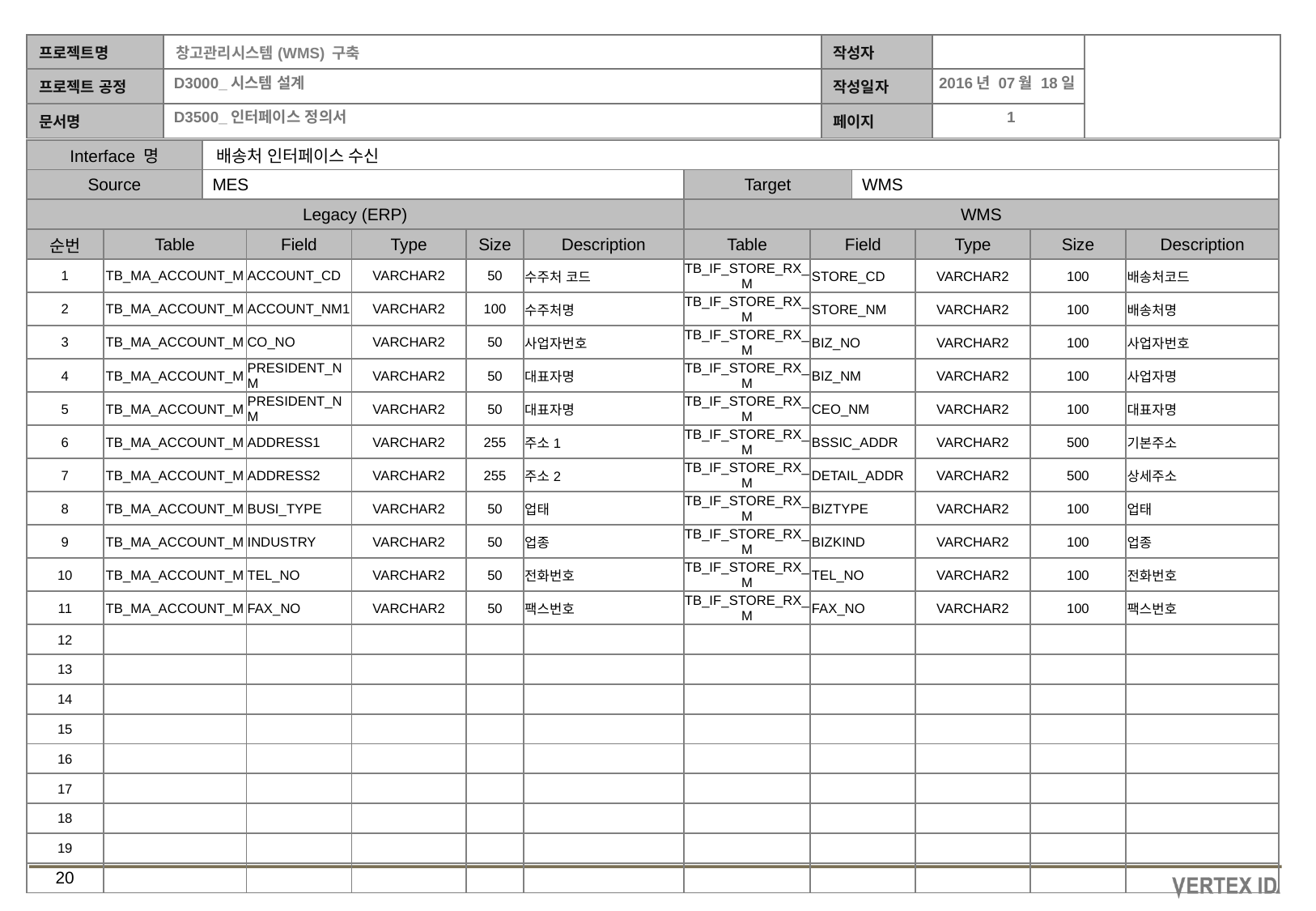

2016년 07월 18일
| Interface 명 |  | 배송처 인터페이스 수신 |  |  |  |  |  |  |  |  |  |  |
| --- | --- | --- | --- | --- | --- | --- | --- | --- | --- | --- | --- | --- |
| Source |  | MES |  |  |  |  | Target |  | WMS |  |  |  |
| Legacy (ERP) |  |  |  |  |  |  | WMS |  |  |  |  |  |
| 순번 | Table | Field | Field | Type | Size | Description | Table | Field |  | Type | Size | Description |
| 1 | TB\_MA\_ACCOUNT\_M |  | ACCOUNT\_CD | VARCHAR2 | 50 | 수주처 코드 | TB\_IF\_STORE\_RX\_M | STORE\_CD |  | VARCHAR2 | 100 | 배송처코드 |
| 2 | TB\_MA\_ACCOUNT\_M |  | ACCOUNT\_NM1 | VARCHAR2 | 100 | 수주처명 | TB\_IF\_STORE\_RX\_M | STORE\_NM |  | VARCHAR2 | 100 | 배송처명 |
| 3 | TB\_MA\_ACCOUNT\_M |  | CO\_NO | VARCHAR2 | 50 | 사업자번호 | TB\_IF\_STORE\_RX\_M | BIZ\_NO |  | VARCHAR2 | 100 | 사업자번호 |
| 4 | TB\_MA\_ACCOUNT\_M |  | PRESIDENT\_NM | VARCHAR2 | 50 | 대표자명 | TB\_IF\_STORE\_RX\_M | BIZ\_NM |  | VARCHAR2 | 100 | 사업자명 |
| 5 | TB\_MA\_ACCOUNT\_M |  | PRESIDENT\_NM | VARCHAR2 | 50 | 대표자명 | TB\_IF\_STORE\_RX\_M | CEO\_NM |  | VARCHAR2 | 100 | 대표자명 |
| 6 | TB\_MA\_ACCOUNT\_M |  | ADDRESS1 | VARCHAR2 | 255 | 주소1 | TB\_IF\_STORE\_RX\_M | BSSIC\_ADDR |  | VARCHAR2 | 500 | 기본주소 |
| 7 | TB\_MA\_ACCOUNT\_M |  | ADDRESS2 | VARCHAR2 | 255 | 주소2 | TB\_IF\_STORE\_RX\_M | DETAIL\_ADDR |  | VARCHAR2 | 500 | 상세주소 |
| 8 | TB\_MA\_ACCOUNT\_M |  | BUSI\_TYPE | VARCHAR2 | 50 | 업태 | TB\_IF\_STORE\_RX\_M | BIZTYPE |  | VARCHAR2 | 100 | 업태 |
| 9 | TB\_MA\_ACCOUNT\_M |  | INDUSTRY | VARCHAR2 | 50 | 업종 | TB\_IF\_STORE\_RX\_M | BIZKIND |  | VARCHAR2 | 100 | 업종 |
| 10 | TB\_MA\_ACCOUNT\_M |  | TEL\_NO | VARCHAR2 | 50 | 전화번호 | TB\_IF\_STORE\_RX\_M | TEL\_NO |  | VARCHAR2 | 100 | 전화번호 |
| 11 | TB\_MA\_ACCOUNT\_M |  | FAX\_NO | VARCHAR2 | 50 | 팩스번호 | TB\_IF\_STORE\_RX\_M | FAX\_NO |  | VARCHAR2 | 100 | 팩스번호 |
| 12 |  |  |  |  |  |  |  |  |  |  |  |  |
| 13 |  |  |  |  |  |  |  |  |  |  |  |  |
| 14 |  |  |  |  |  |  |  |  |  |  |  |  |
| 15 |  |  |  |  |  |  |  |  |  |  |  |  |
| 16 |  |  |  |  |  |  |  |  |  |  |  |  |
| 17 |  |  |  |  |  |  |  |  |  |  |  |  |
| 18 |  |  |  |  |  |  |  |  |  |  |  |  |
| 19 |  |  |  |  |  |  |  |  |  |  |  |  |
| 20 |  |  |  |  |  |  |  |  |  |  |  |  |